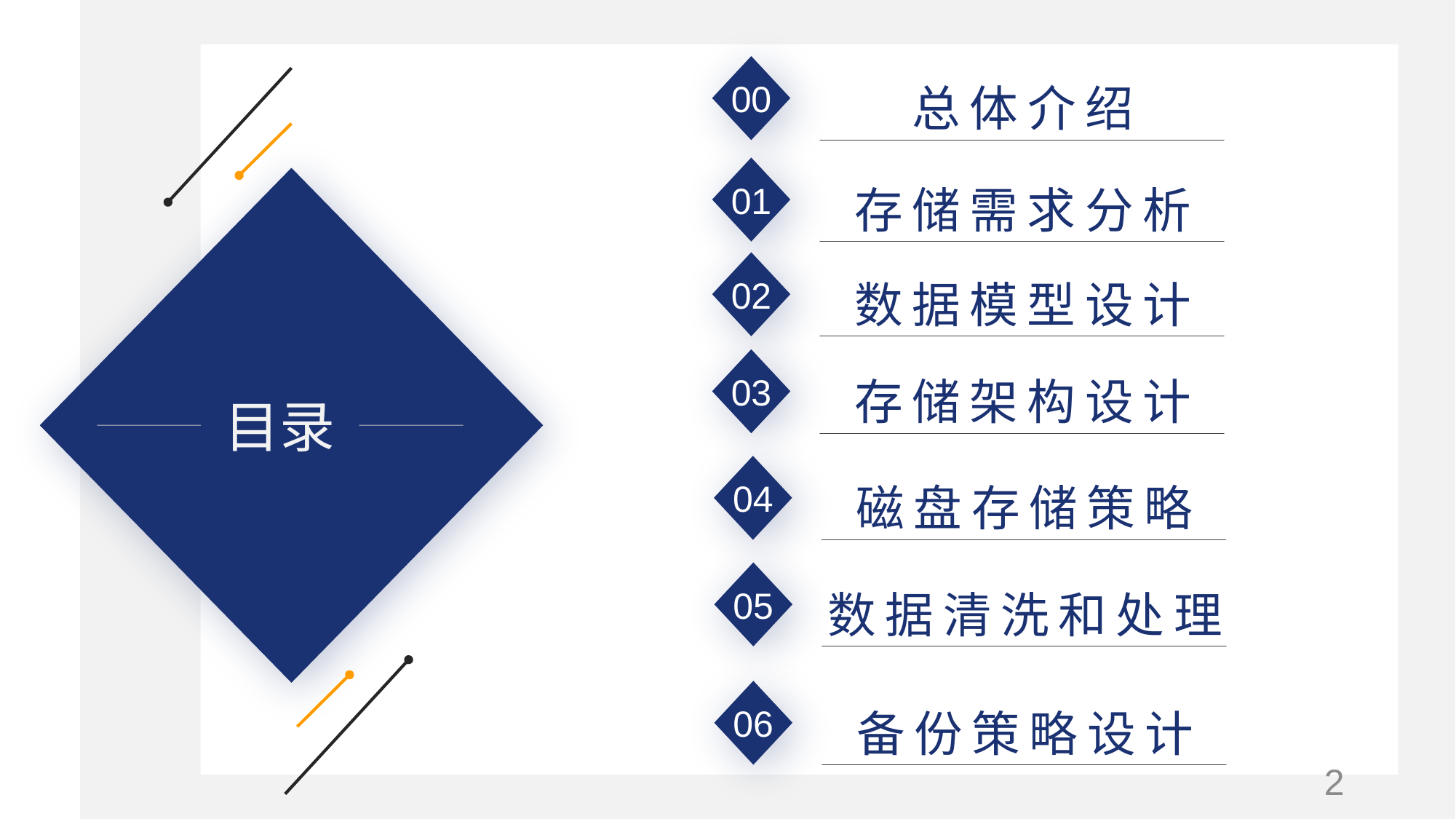

总体介绍
00

存储需求分析
01

CONTENTS
目录
数据模型设计
02
存储架构设计
03
磁盘存储策略
04
数据清洗和处理
05
备份策略设计
06
2